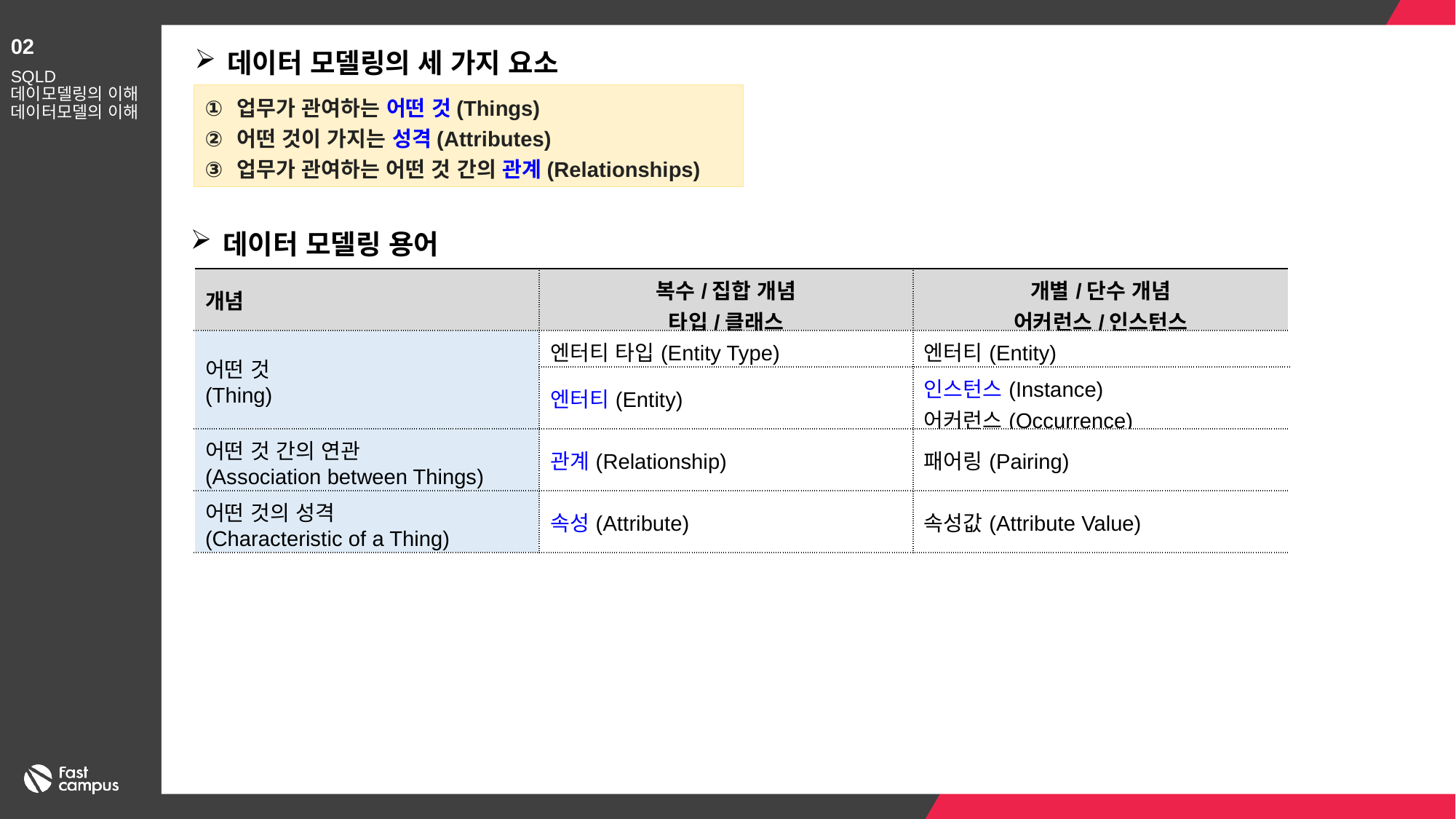

02
데이터 모델링의 세 가지 요소
SQLD
데이모델링의 이해
데이터모델의 이해

업무가 관여하는 어떤 것(Things)
어떤 것이 가지는 성격(Attributes)
업무가 관여하는 어떤 것 간의 관계(Relationships)
데이터 모델링 용어
| 개념 | 복수/집합 개념 타입/클래스 | 개별/단수 개념 어커런스/인스턴스 |
| --- | --- | --- |
| 어떤 것 (Thing) | 엔터티 타입(Entity Type) | 엔터티(Entity) |
|  | 엔터티(Entity) | 인스턴스(Instance) 어커런스(Occurrence) |
| 어떤 것 간의 연관 (Association between Things) | 관계(Relationship) | 패어링(Pairing) |
| 어떤 것의 성격 (Characteristic of a Thing) | 속성(Attribute) | 속성값(Attribute Value) |